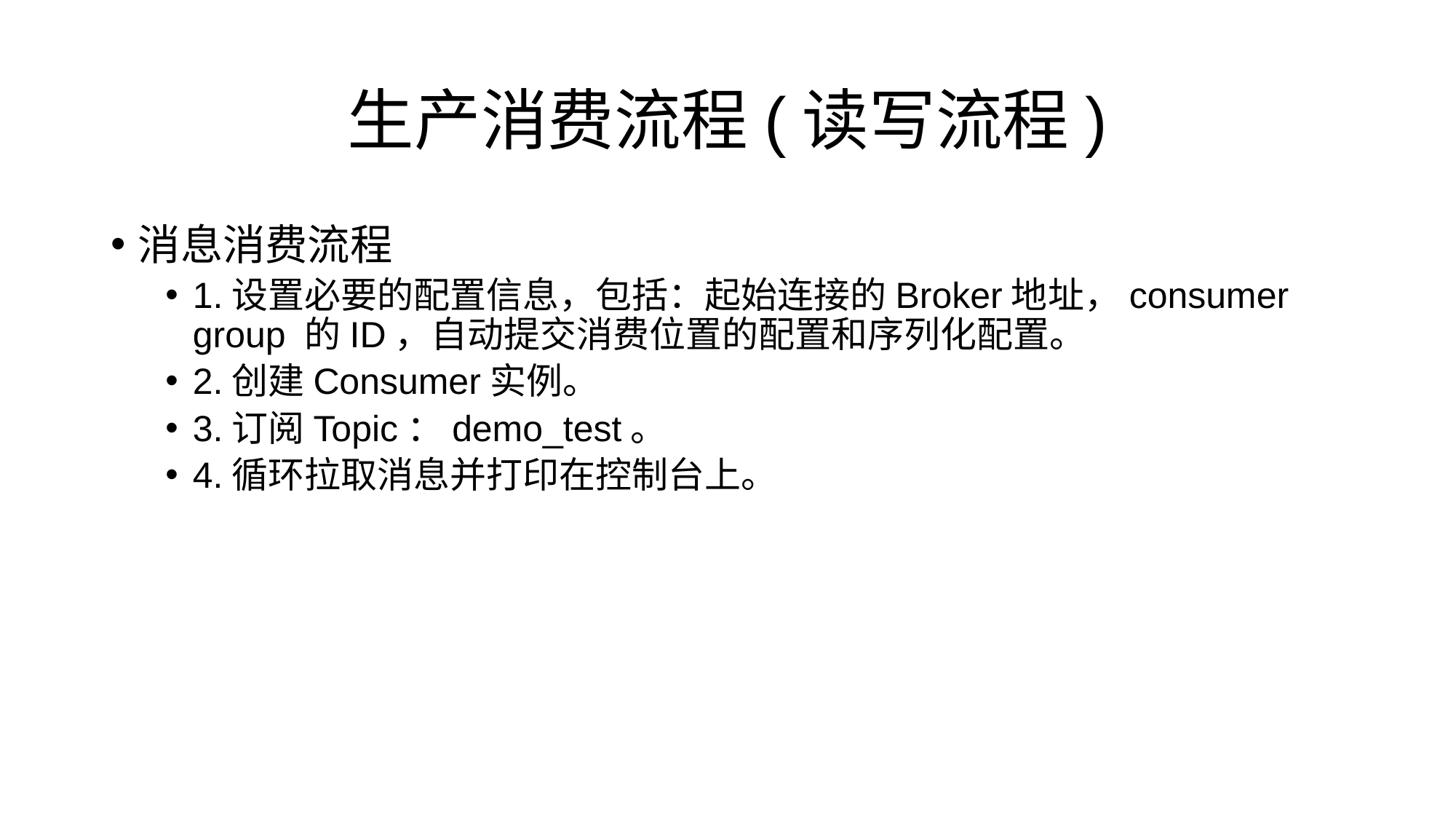

# 生产消费流程(读写流程)
消息消费流程
1.设置必要的配置信息，包括：起始连接的Broker地址，consumer group 的ID，自动提交消费位置的配置和序列化配置。
2.创建Consumer实例。
3.订阅Topic：demo_test。
4.循环拉取消息并打印在控制台上。